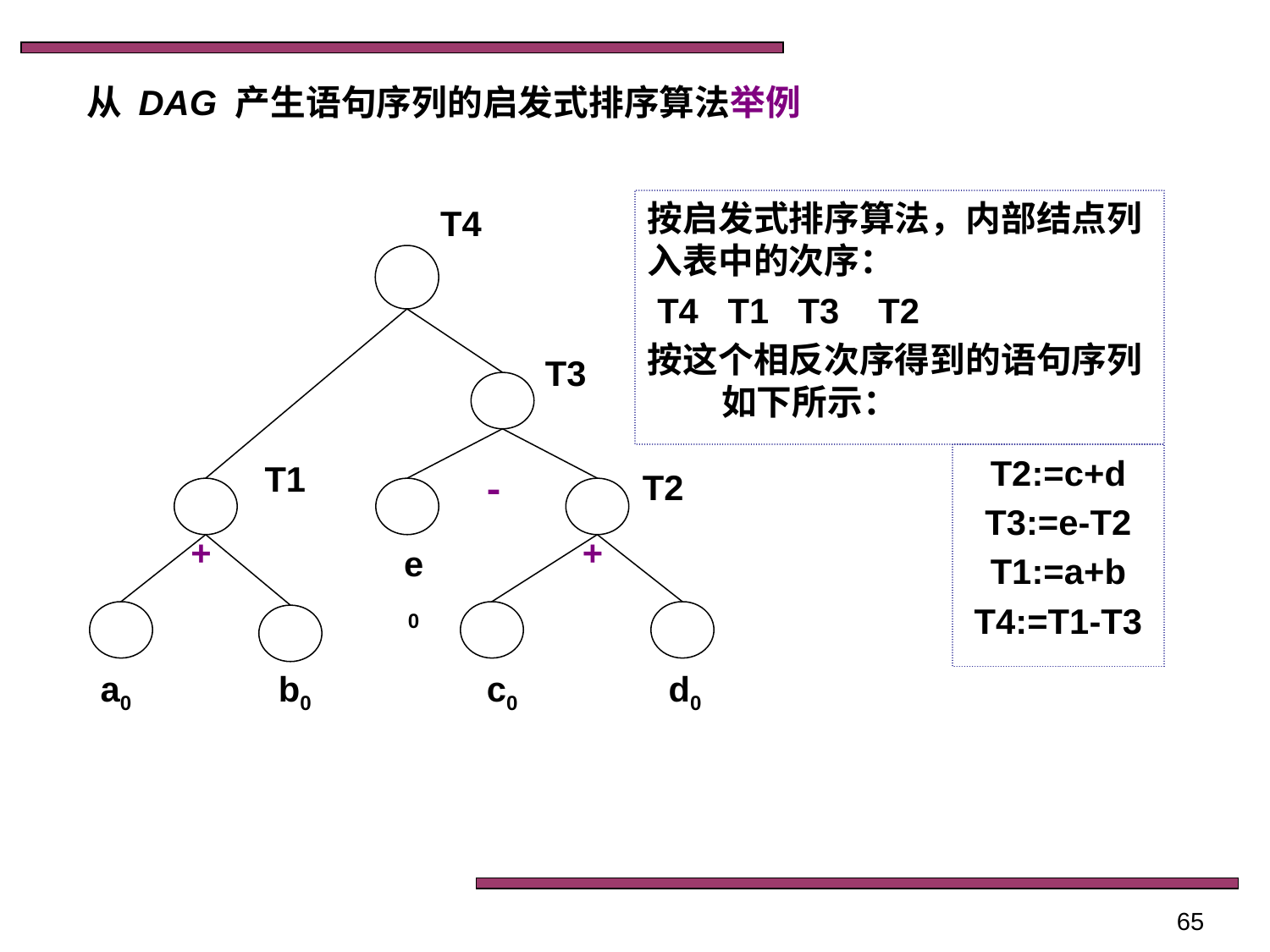

从 DAG 产生语句序列的启发式排序算法举例
按启发式排序算法，内部结点列入表中的次序：
 T4   T1   T3    T2
按这个相反次序得到的语句序列如下所示：
T4

T3
        −
T2:=c+d
T3:=e-T2
T1:=a+b
T4:=T1-T3
T1
T2
    +

    +
e0

a0
b0
c0
d0
65